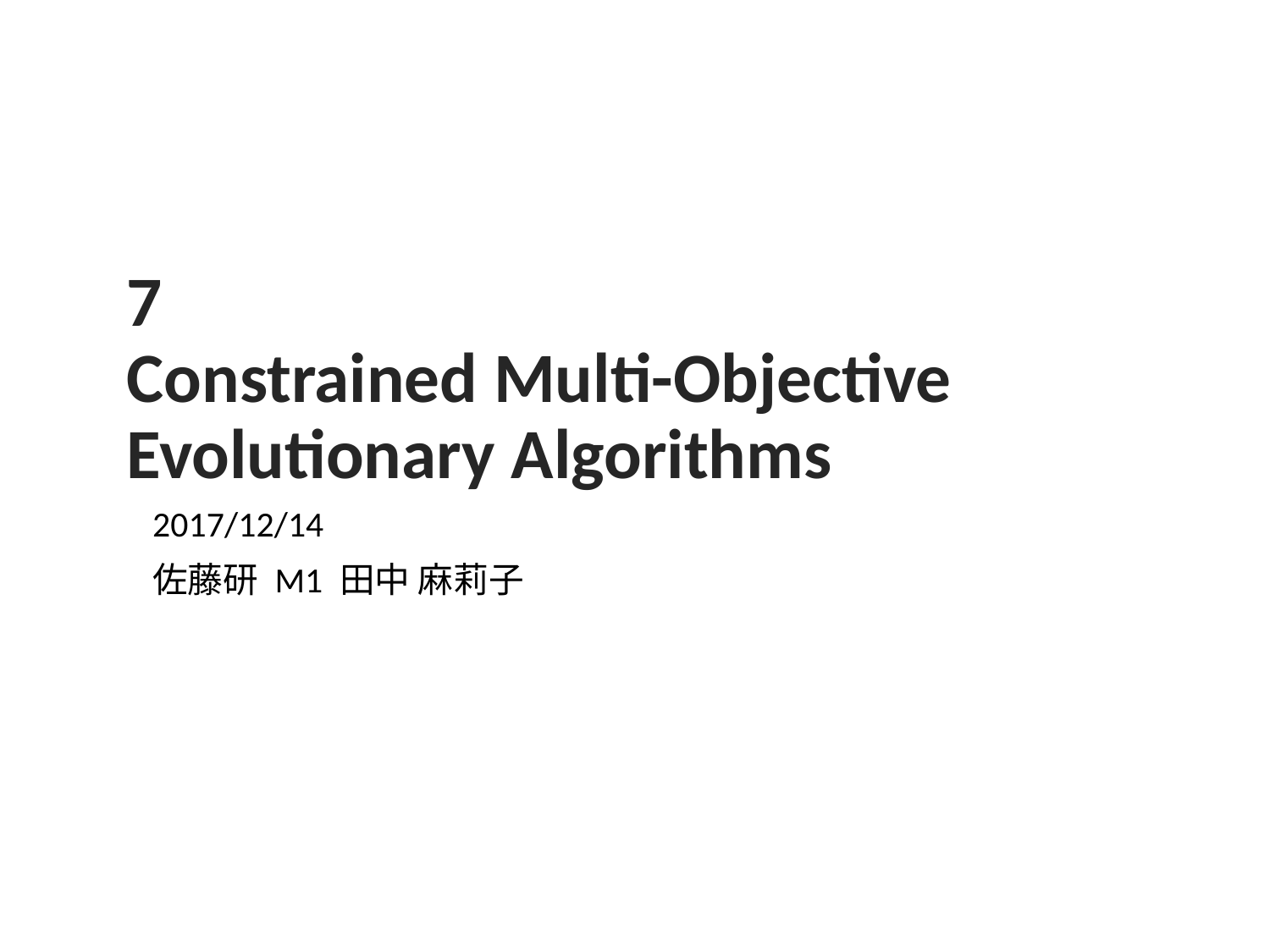

# 7 Constrained Multi-Objective Evolutionary Algorithms
2017/12/14
佐藤研 M1 田中 麻莉子